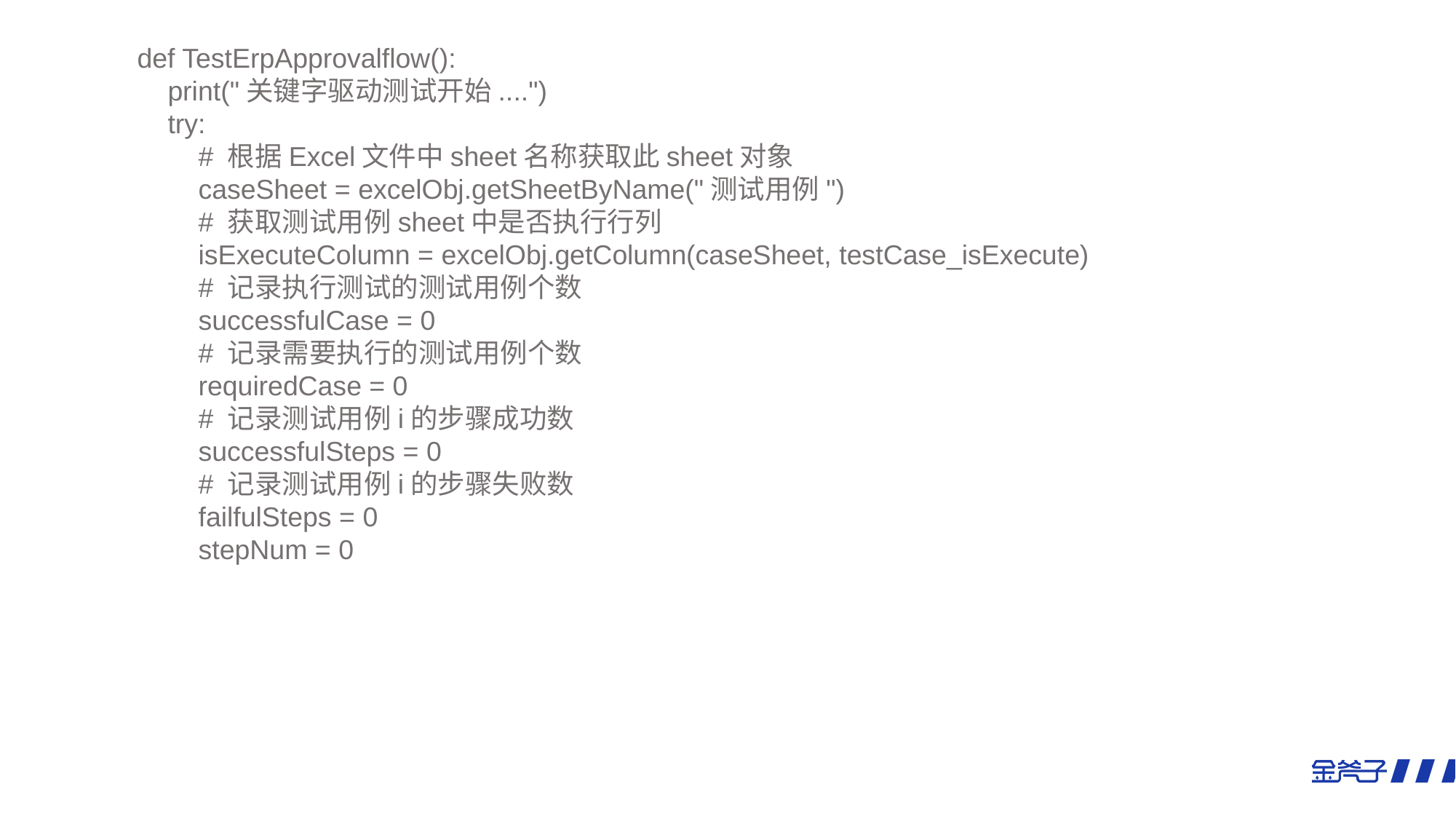

def TestErpApprovalflow():
    print("关键字驱动测试开始....")
    try:
        # 根据Excel文件中sheet名称获取此sheet对象
        caseSheet = excelObj.getSheetByName("测试用例")
        # 获取测试用例sheet中是否执行行列
        isExecuteColumn = excelObj.getColumn(caseSheet, testCase_isExecute)
        # 记录执行测试的测试用例个数
        successfulCase = 0
        # 记录需要执行的测试用例个数
        requiredCase = 0
        # 记录测试用例i的步骤成功数
        successfulSteps = 0
        # 记录测试用例i的步骤失败数
        failfulSteps = 0
        stepNum = 0